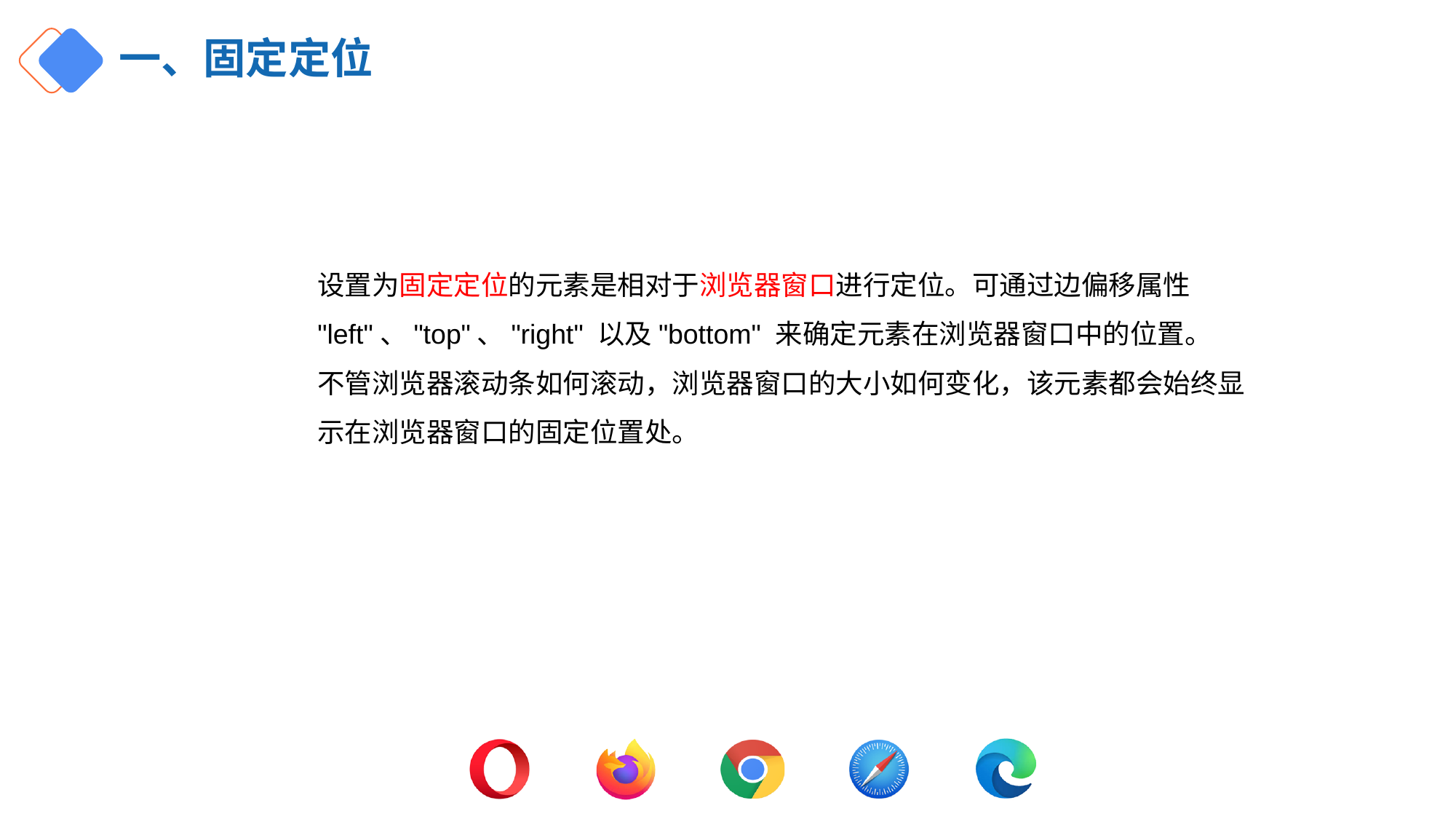

# 一、固定定位
设置为固定定位的元素是相对于浏览器窗口进行定位。可通过边偏移属性 "left"、"top"、"right" 以及"bottom" 来确定元素在浏览器窗口中的位置。
不管浏览器滚动条如何滚动，浏览器窗口的大小如何变化，该元素都会始终显示在浏览器窗口的固定位置处。